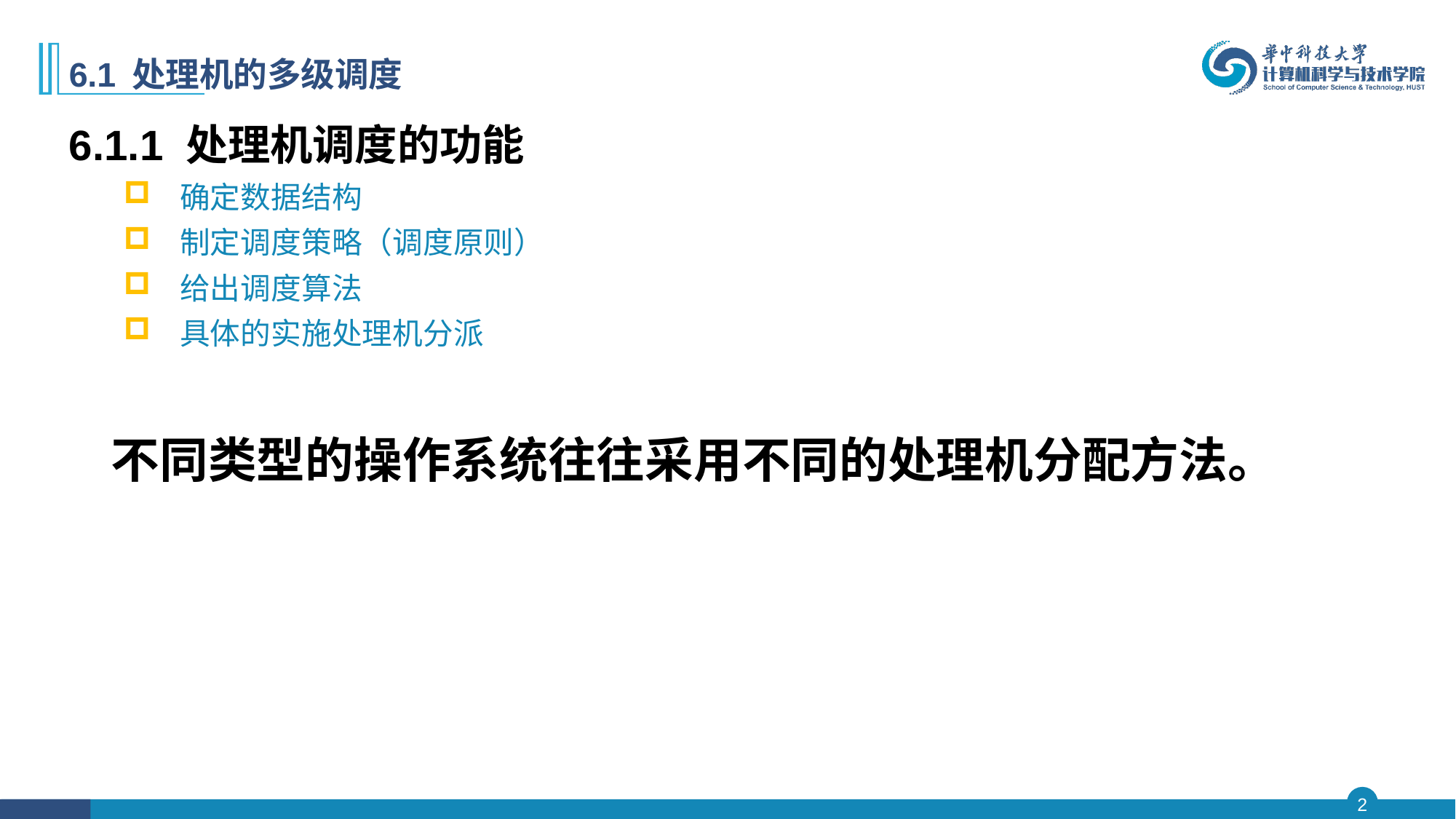

# 6.1 处理机的多级调度
6.1.1 处理机调度的功能
 确定数据结构
 制定调度策略（调度原则）
 给出调度算法
 具体的实施处理机分派
不同类型的操作系统往往采用不同的处理机分配方法。